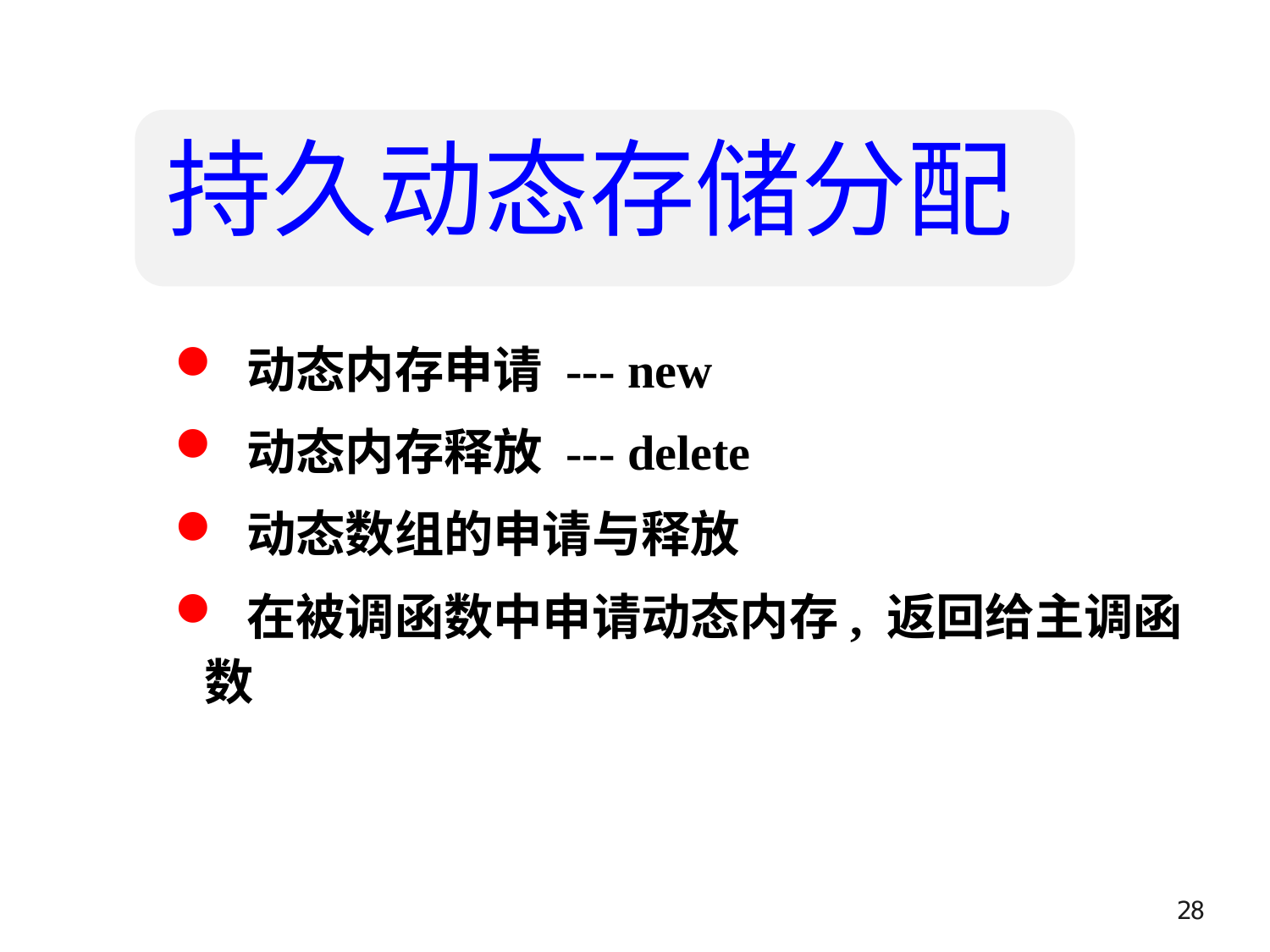

# 持久动态存储分配
 动态内存申请 --- new
 动态内存释放 --- delete
 动态数组的申请与释放
 在被调函数中申请动态内存, 返回给主调函数
28